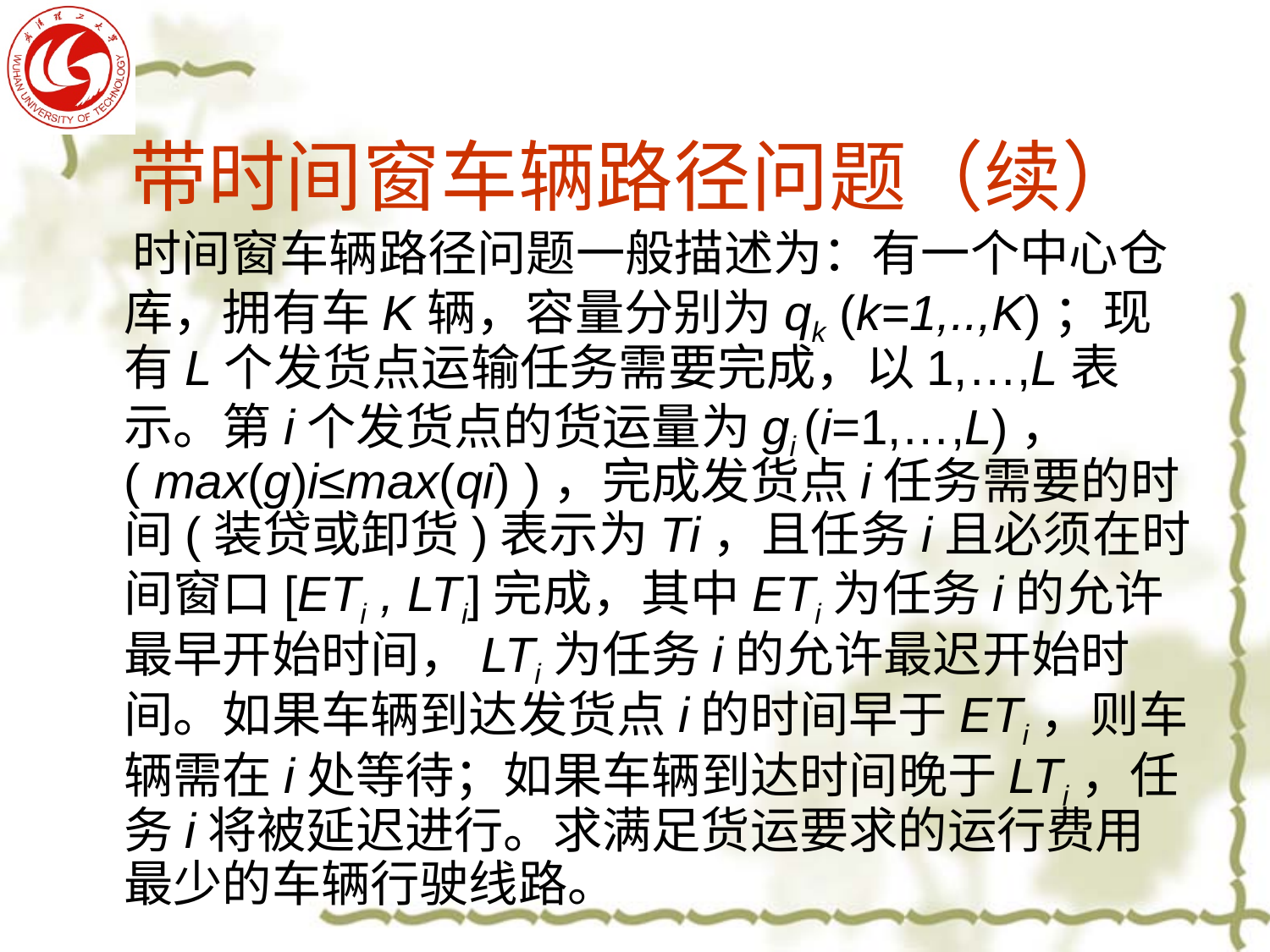

# 带时间窗车辆路径问题（续）
    时间窗车辆路径问题一般描述为：有一个中心仓库，拥有车K辆，容量分别为qk (k=1,..,K)；现有L个发货点运输任务需要完成，以1,…,L表示。第i个发货点的货运量为gi (i=1,…,L)，( max(g)i≤max(qi) )，完成发货点i任务需要的时间(装贷或卸货)表示为Ti，且任务i且必须在时间窗口[ETi , LTi]完成，其中ETi为任务i的允许最早开始时间，LTi为任务i的允许最迟开始时间。如果车辆到达发货点i的时间早于ETi，则车辆需在i处等待；如果车辆到达时间晚于LTi，任务i将被延迟进行。求满足货运要求的运行费用最少的车辆行驶线路。